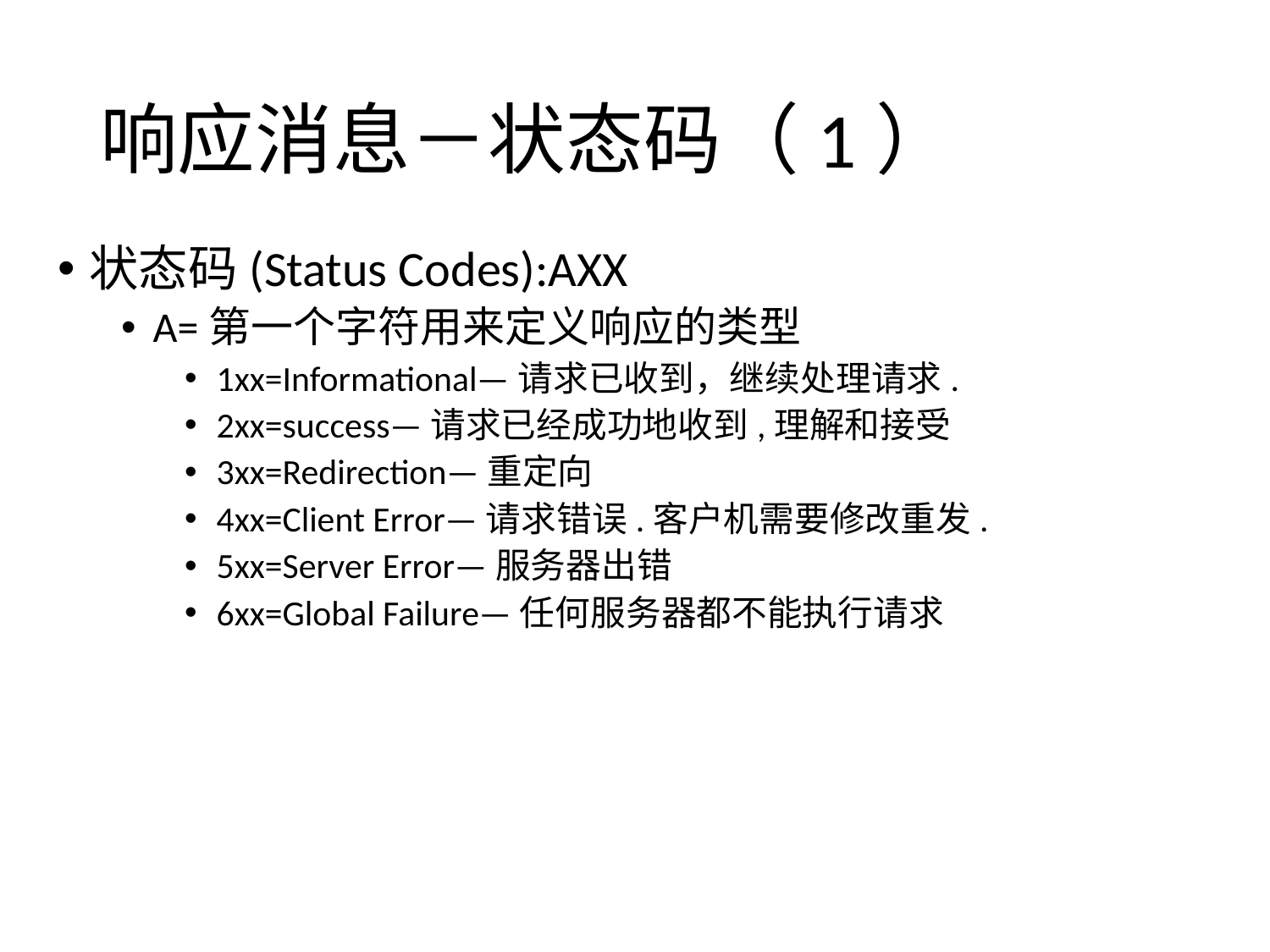

# 响应消息－状态码（1）
状态码(Status Codes):AXX
A=第一个字符用来定义响应的类型
1xx=Informational—请求已收到，继续处理请求.
2xx=success—请求已经成功地收到,理解和接受
3xx=Redirection—重定向
4xx=Client Error—请求错误.客户机需要修改重发.
5xx=Server Error—服务器出错
6xx=Global Failure—任何服务器都不能执行请求